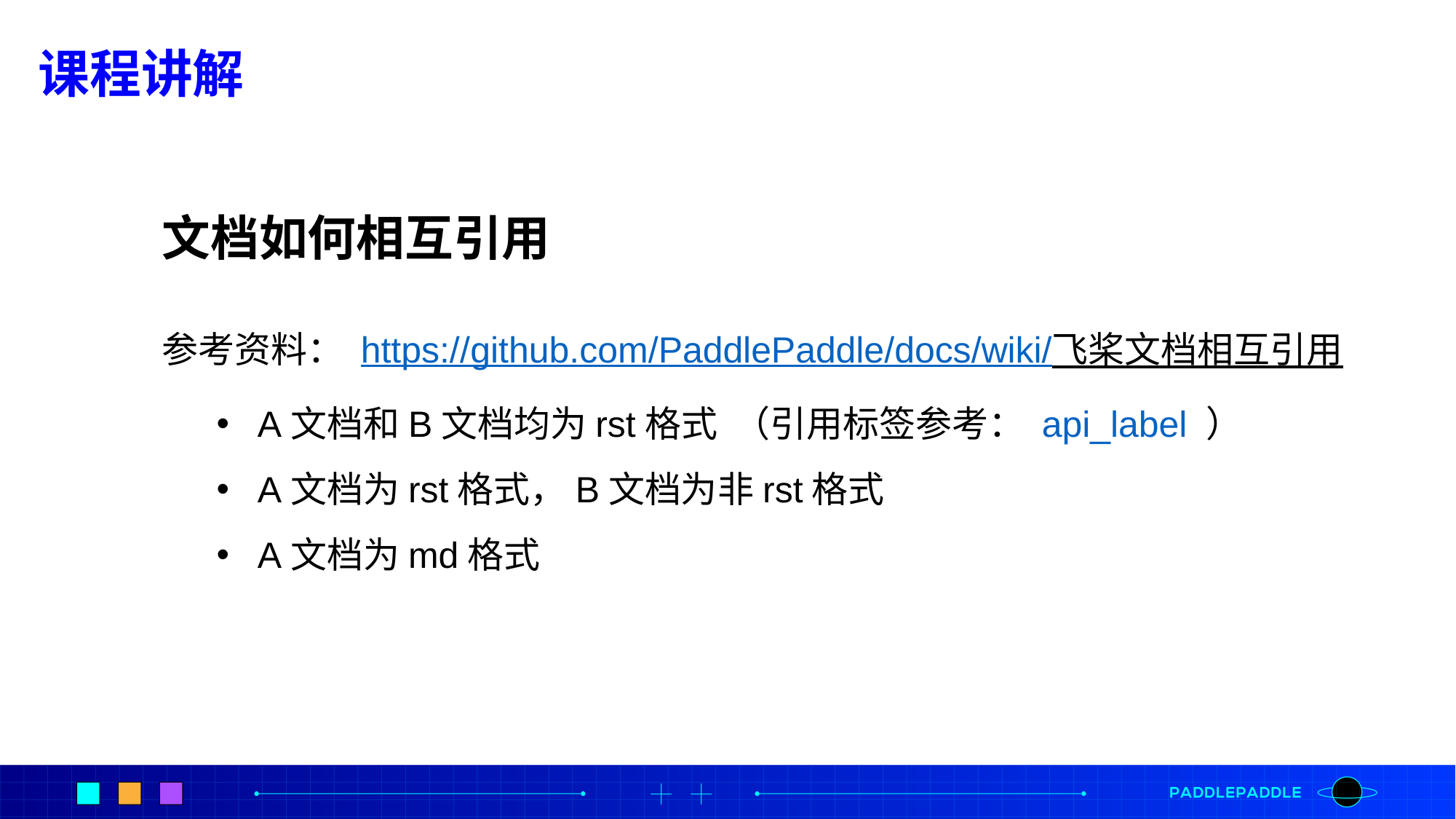

课程讲解
文档如何相互引用
参考资料： https://github.com/PaddlePaddle/docs/wiki/飞桨文档相互引用
A文档和B文档均为rst格式  （引用标签参考： api_label ）
A文档为rst格式，B文档为非rst格式
A文档为md格式